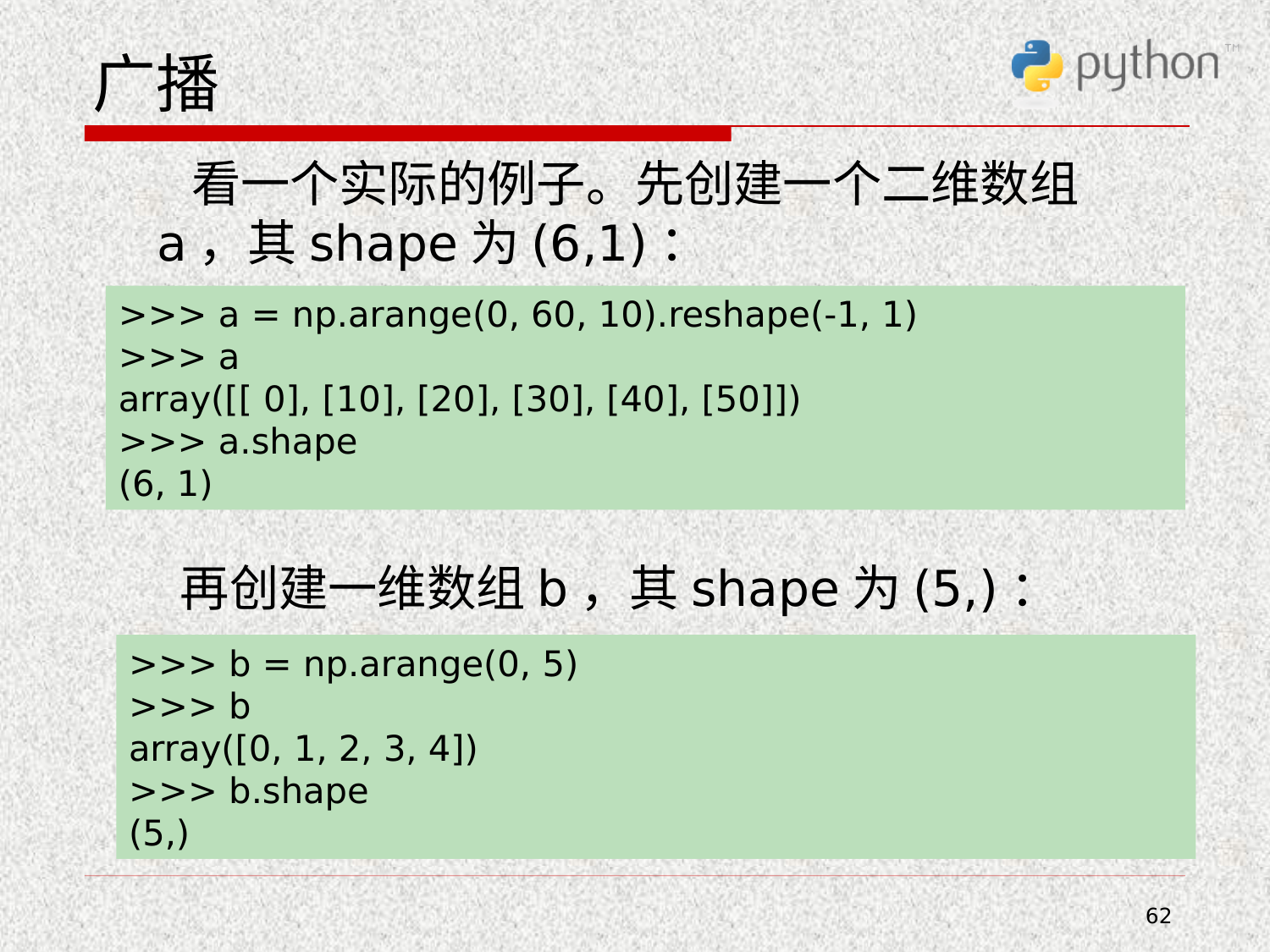

# 广播
        看一个实际的例子。先创建一个二维数组a，其shape为(6,1)：

       再创建一维数组b，其shape为(5,)：
>>> a = np.arange(0, 60, 10).reshape(-1, 1)
>>> a
array([[ 0], [10], [20], [30], [40], [50]])
>>> a.shape
(6, 1)
>>> b = np.arange(0, 5)
>>> b
array([0, 1, 2, 3, 4])
>>> b.shape
(5,)
62